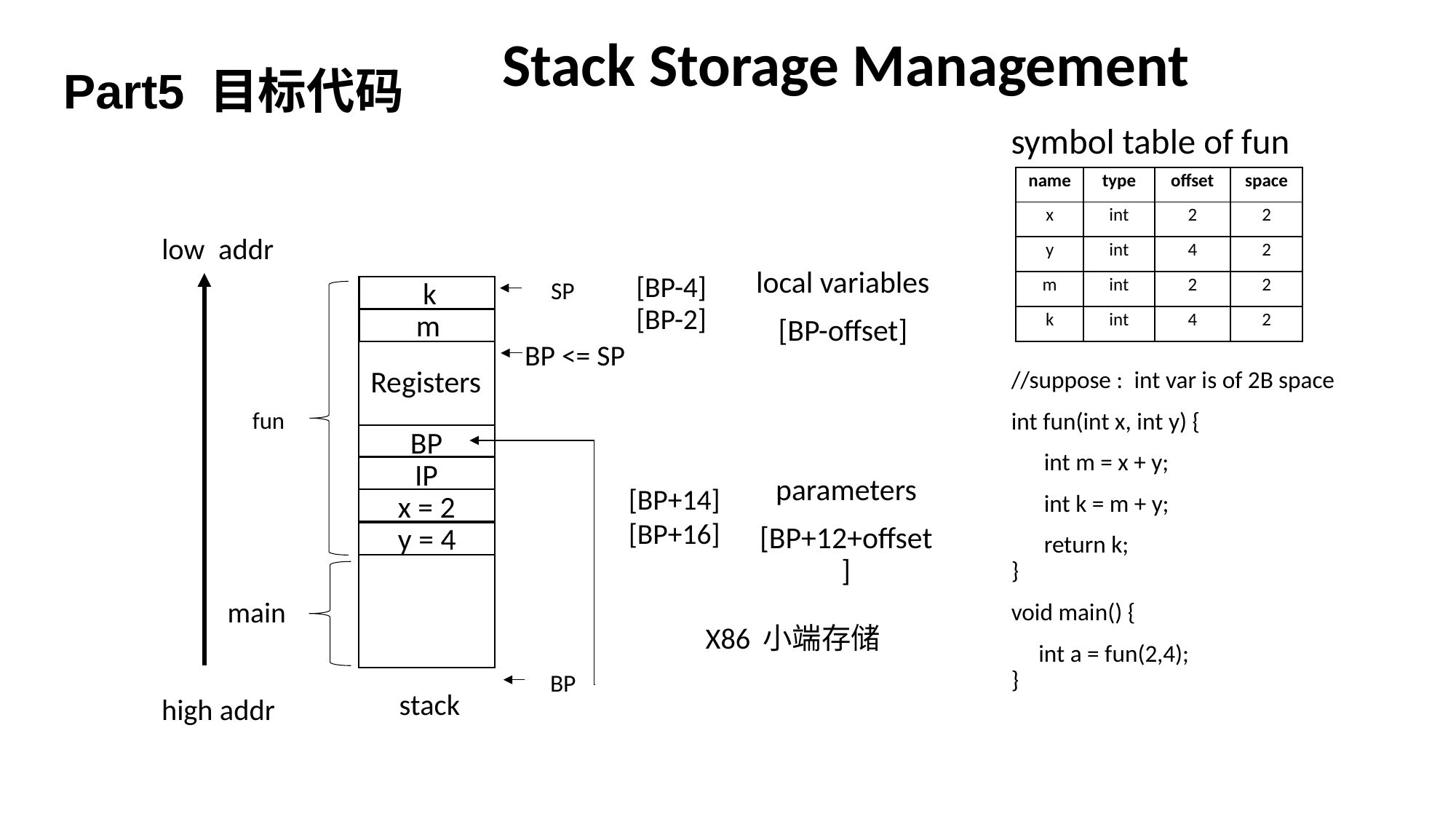

Stack Storage Management

Part5 目标代码
symbol table of fun

| name | type | offset | space |
| --- | --- | --- | --- |
| x | int | 2 | 2 |
| y | int | 4 | 2 |
| m | int | 2 | 2 |
| k | int | 4 | 2 |
low  addr
local variables
[BP-offset]
[BP-4]
k
SP

[BP-2]
m

BP <= SP

Registers
//suppose :  int var is of 2B space
int fun(int x, int y) {
      int m = x + y;
      int k = m + y;
      return k;
}
void main() {
     int a = fun(2,4);
}
fun
BP

IP

parameters
[BP+12+offset]

[BP+14]
x = 2

[BP+16]
y = 4

main
X86 小端存储
BP
stack
high addr